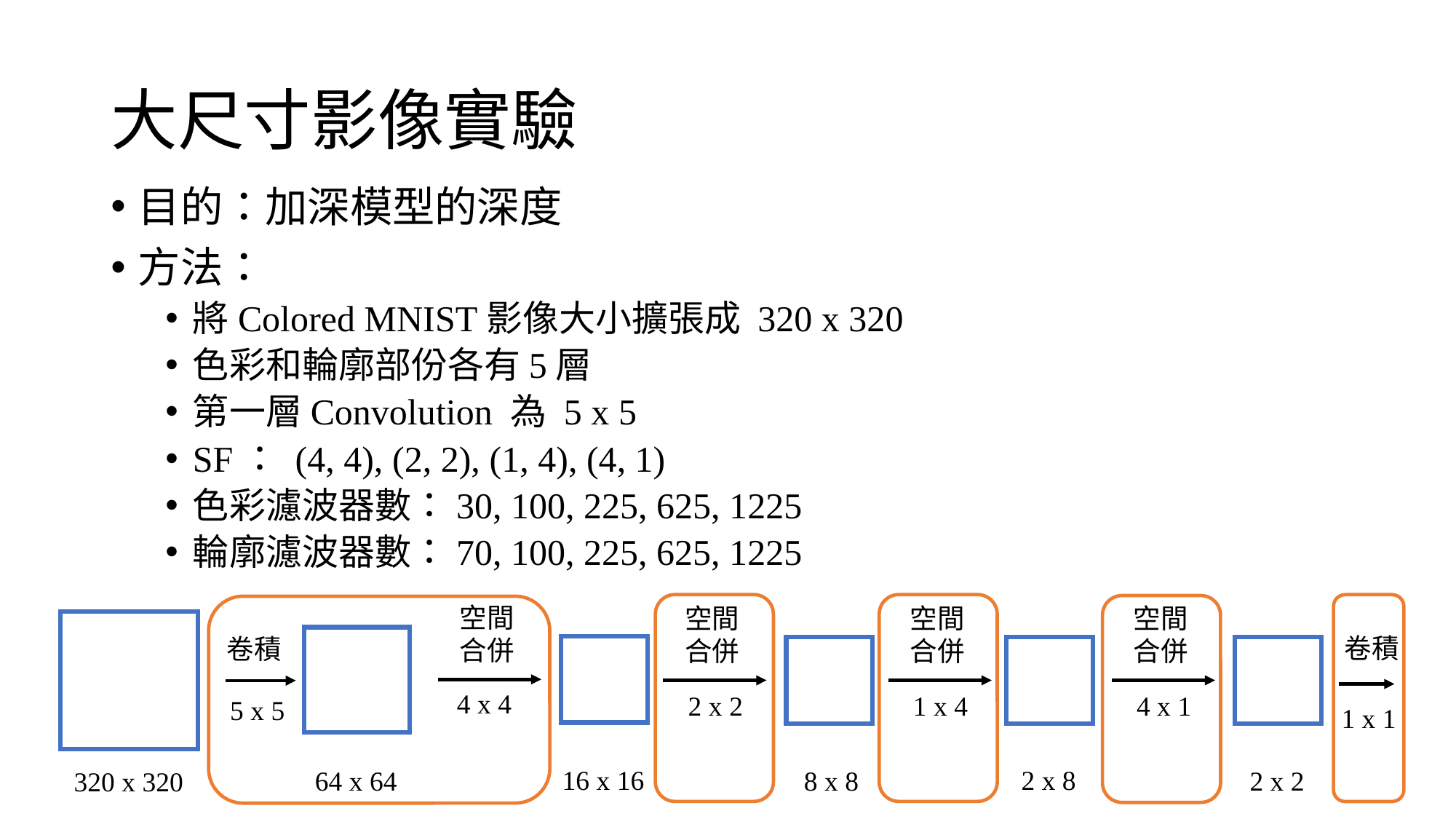

# 大尺寸影像實驗
目的：加深模型的深度
方法：
將Colored MNIST影像大小擴張成 320 x 320
色彩和輪廓部份各有5層
第一層Convolution 為 5 x 5
SF： (4, 4), (2, 2), (1, 4), (4, 1)
色彩濾波器數：30, 100, 225, 625, 1225
輪廓濾波器數：70, 100, 225, 625, 1225

空間合併

空間合併
空間合併
空間合併

卷積
卷積

4 x 4
2 x 2
1 x 4
4 x 1
5 x 5
1 x 1
2 x 8
16 x 16
8 x 8
2 x 2
64 x 64
320 x 320